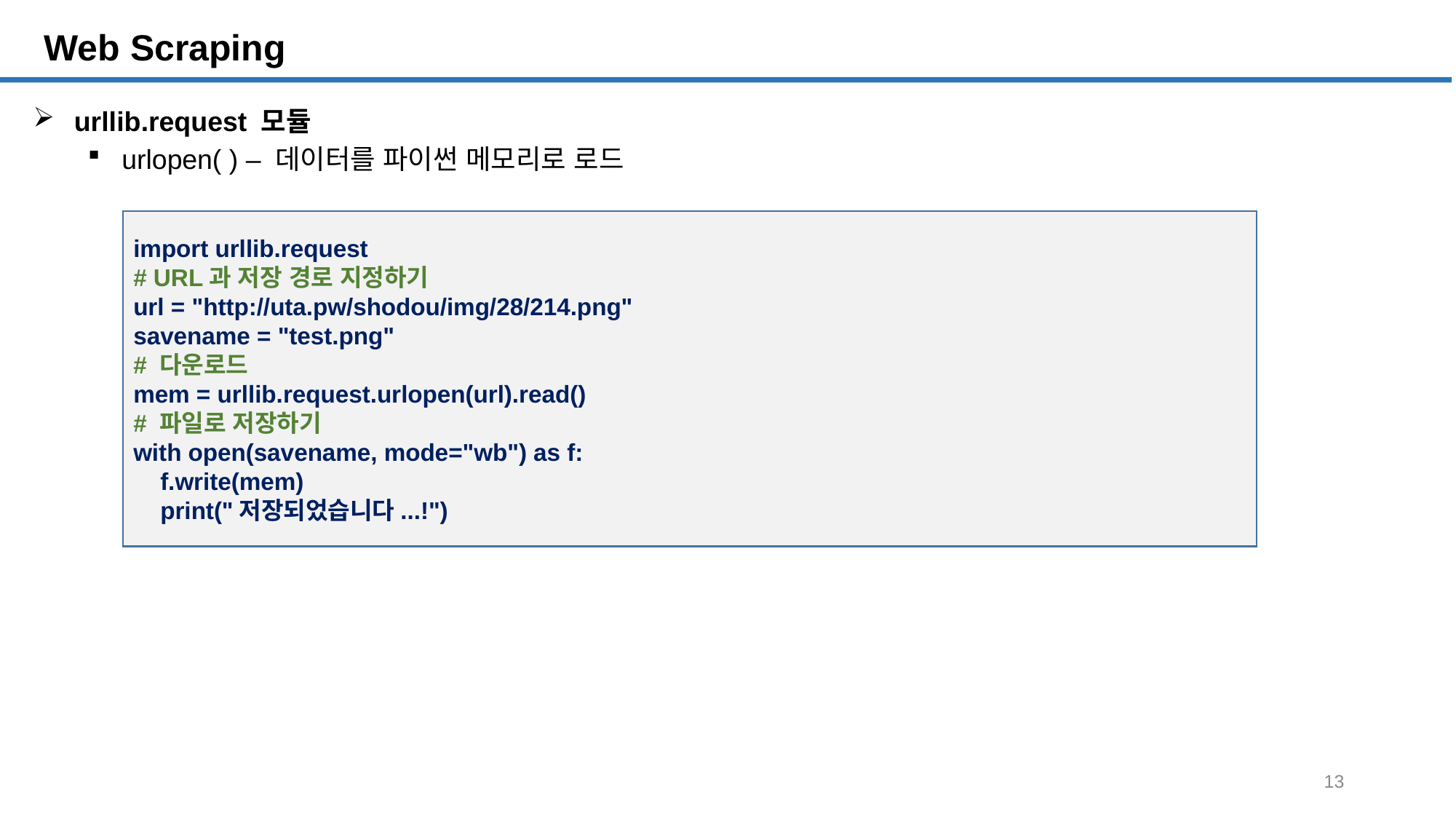

SQL 튜닝 개요
# Web Scraping

urllib.request 모듈
urlopen( ) – 데이터를 파이썬 메모리로 로드
import urllib.request
# URL과 저장 경로 지정하기
url = "http://uta.pw/shodou/img/28/214.png"
savename = "test.png"
# 다운로드
mem = urllib.request.urlopen(url).read()
# 파일로 저장하기
with open(savename, mode="wb") as f:
    f.write(mem)
    print("저장되었습니다...!")
13